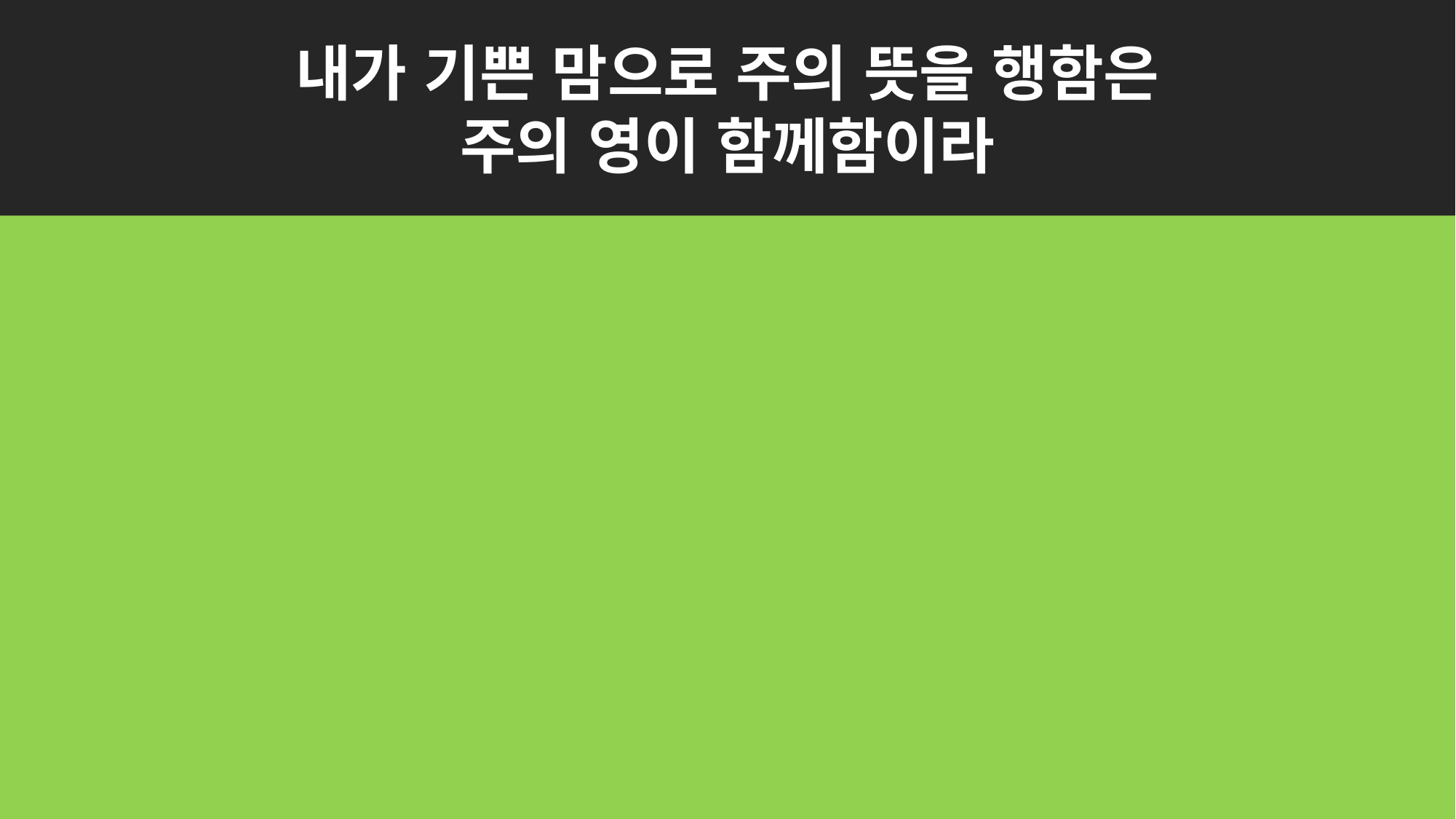

내가 기쁜 맘으로 주의 뜻을 행함은
주의 영이 함께함이라